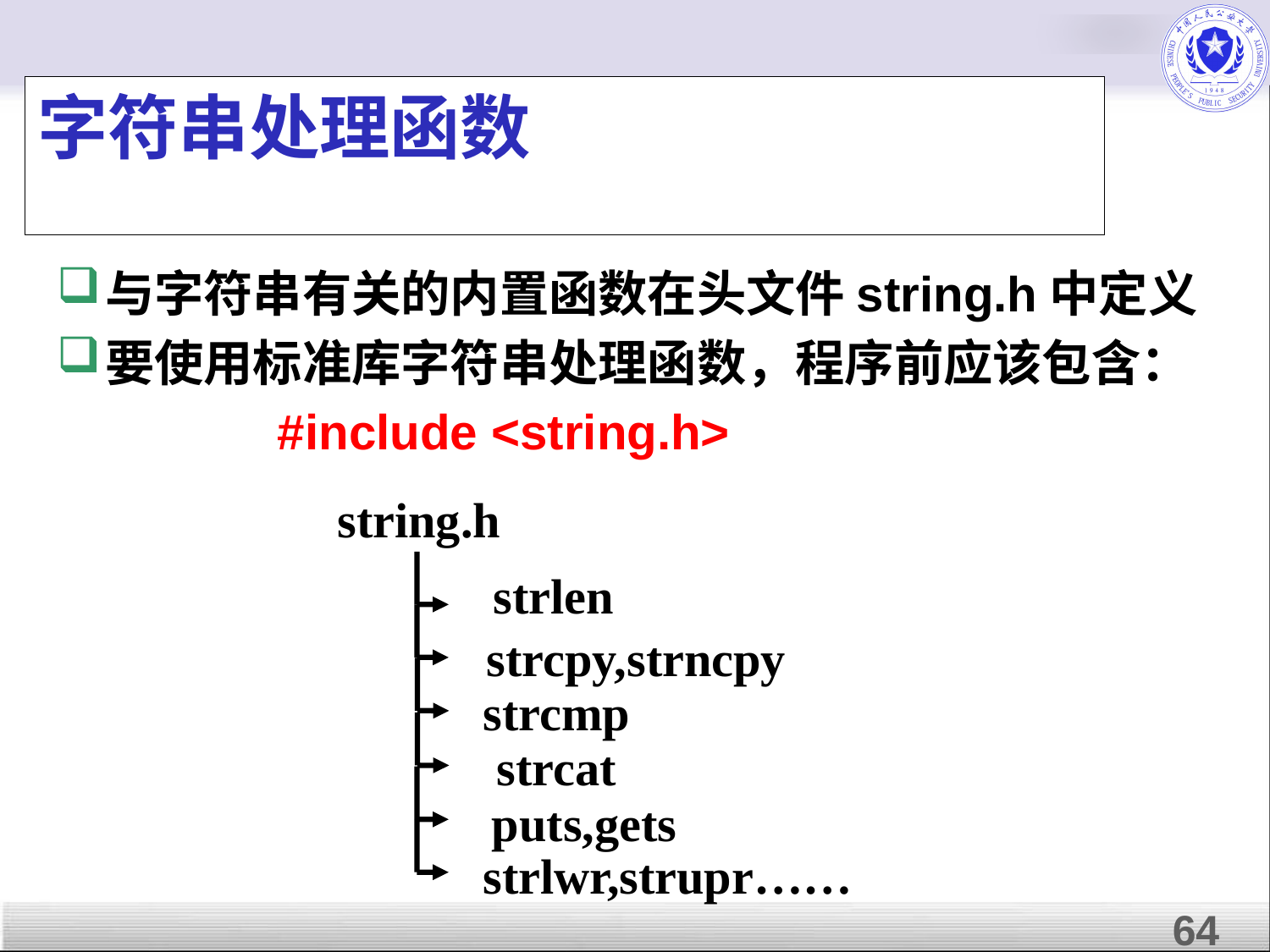

# 字符串处理函数
与字符串有关的内置函数在头文件string.h中定义
要使用标准库字符串处理函数，程序前应该包含：
                #include <string.h>
string.h

strlen

strcpy,strncpy

strcmp

strcat

puts,gets

strlwr,strupr……